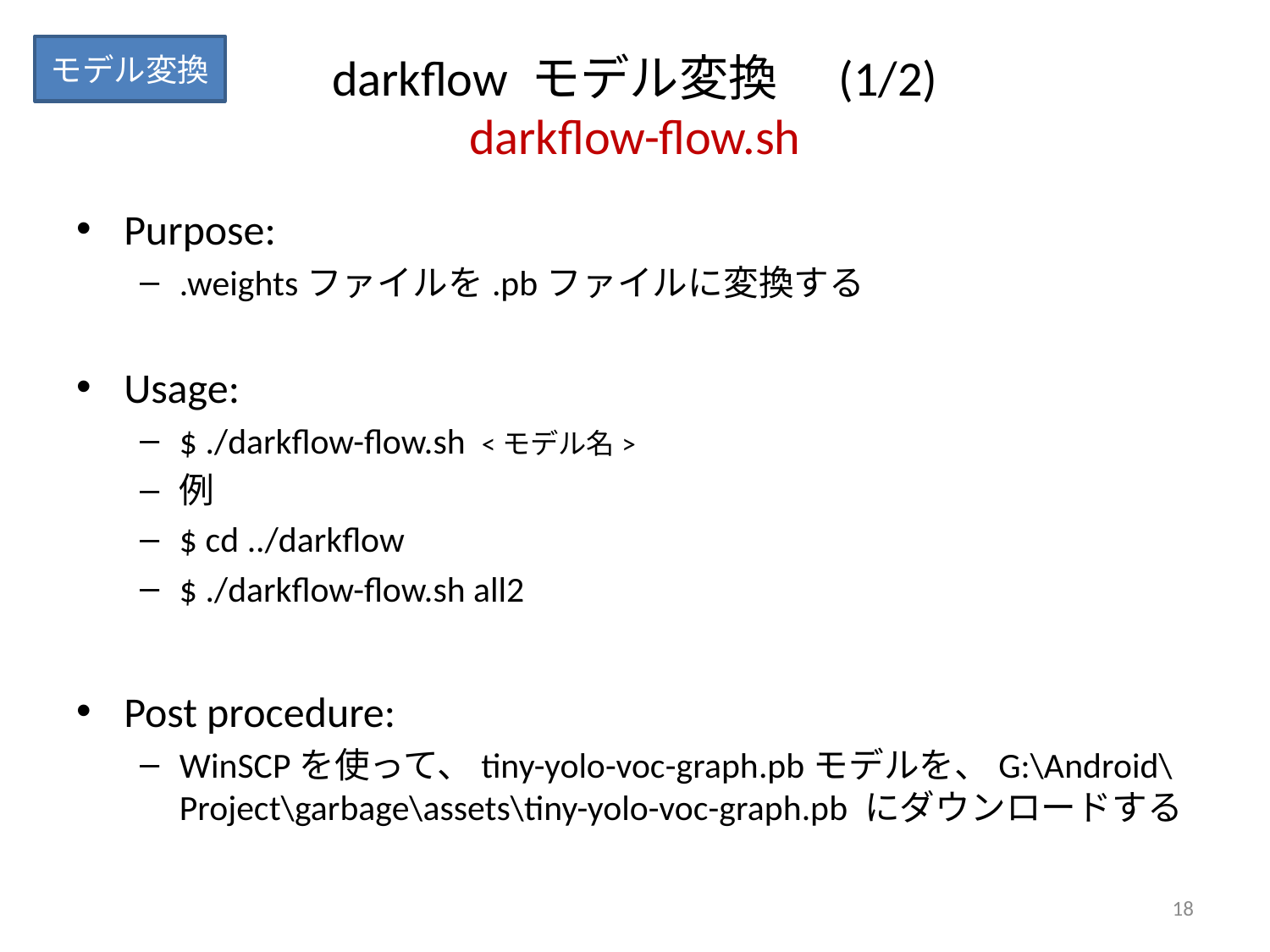

# darkflow モデル変換　(1/2) darkflow-flow.sh
モデル変換
Purpose:
.weightsファイルを.pbファイルに変換する

Usage:
$ ./darkflow-flow.sh  <モデル名>
例
$ cd ../darkflow
$ ./darkflow-flow.sh all2

Post procedure:
WinSCPを使って、tiny-yolo-voc-graph.pbモデルを、G:\Android\Project\garbage\assets\tiny-yolo-voc-graph.pb にダウンロードする
18